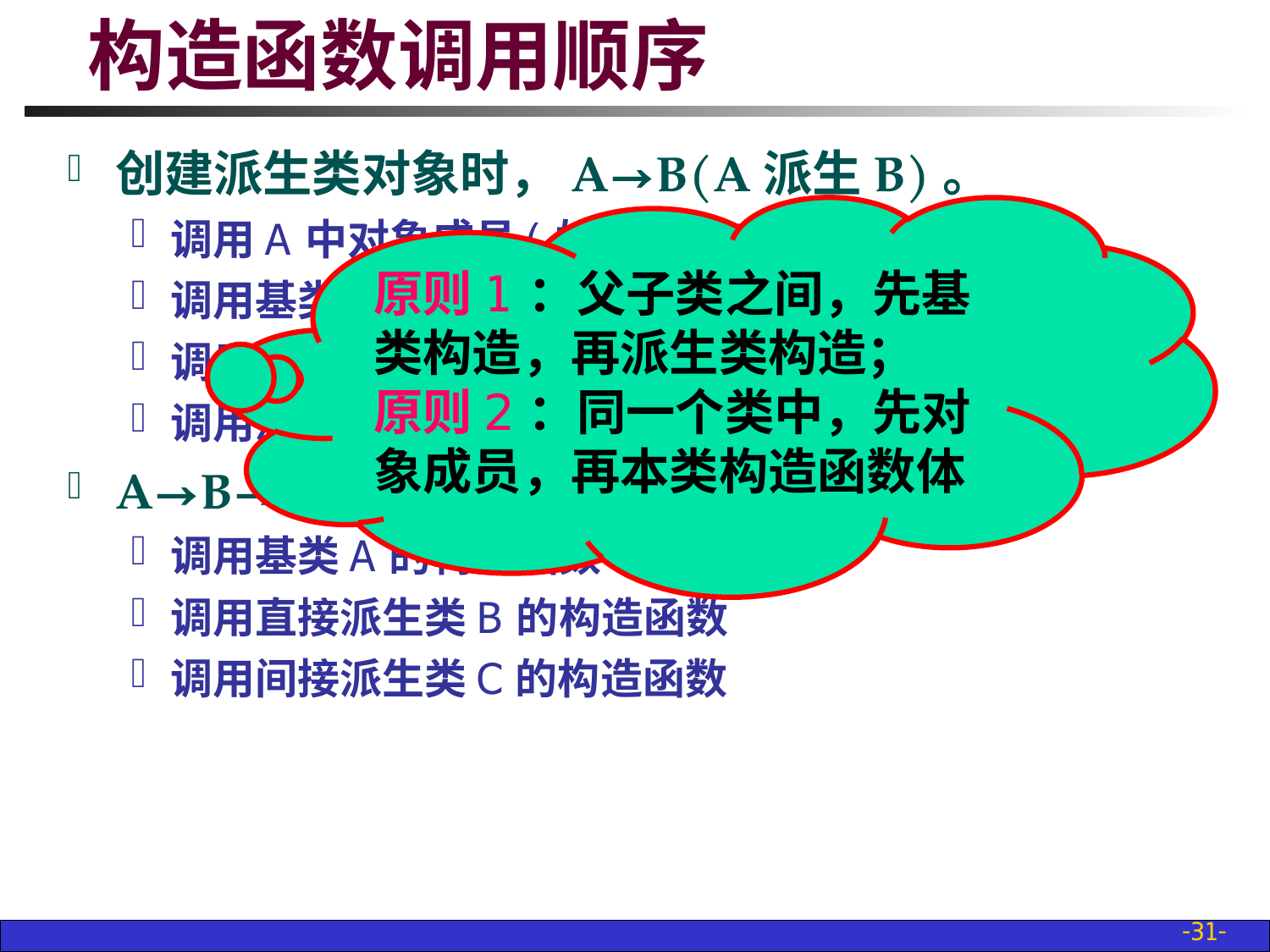

# 构造函数调用顺序
创建派生类对象时，A→B(A派生B)。
调用A中对象成员(如果有)对应的构造函数
调用基类A构造函数
调用B中对象成员(如果有)对应的构造函数
调用派生类B的构造函数
A→B→C(A派生B，B再派生C)
调用基类A的构造函数
调用直接派生类B的构造函数
调用间接派生类C的构造函数
原则1：父子类之间，先基类构造，再派生类构造；
原则2：同一个类中，先对象成员，再本类构造函数体
-31-